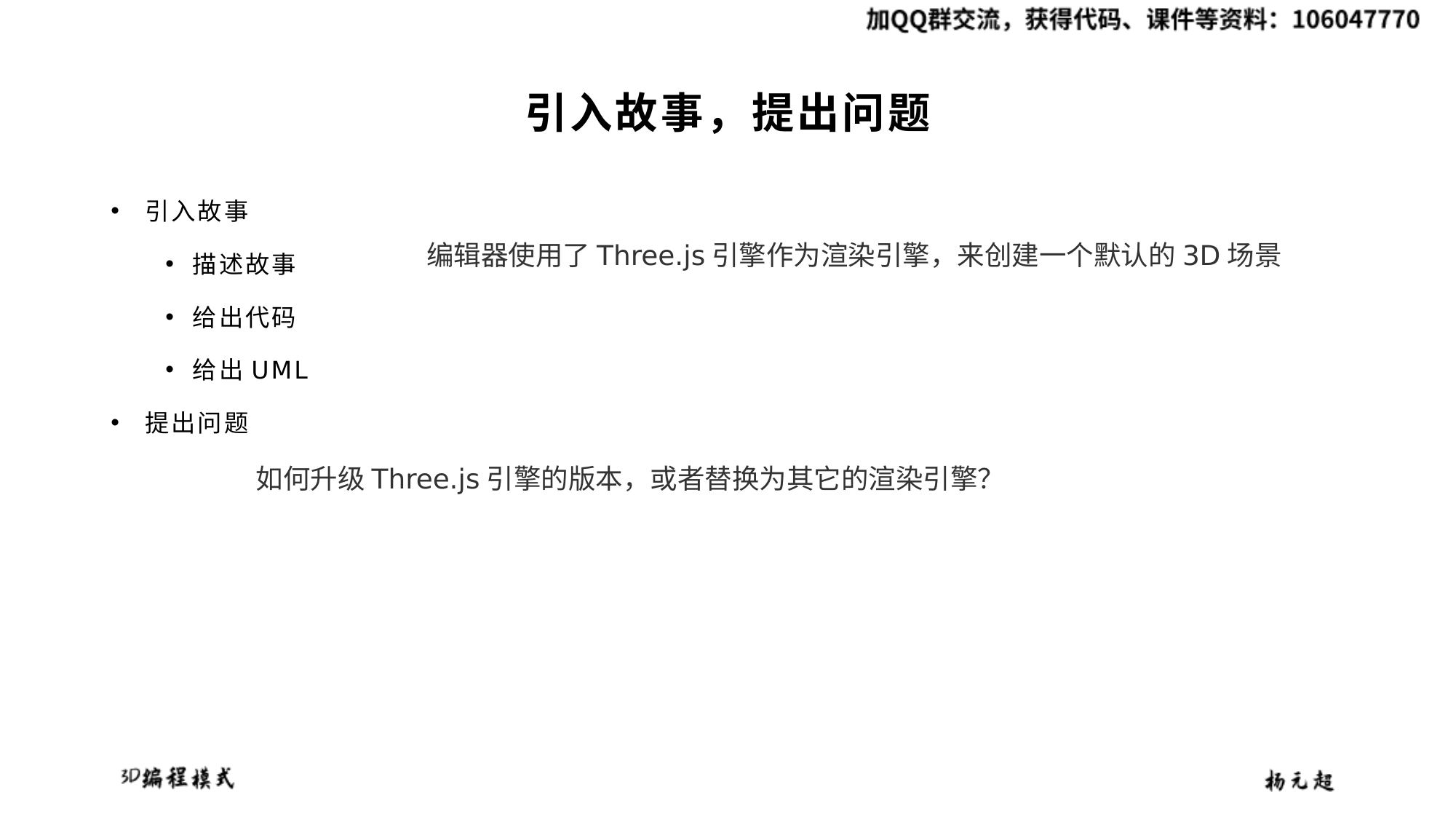

# 引入故事，提出问题
引入故事
描述故事
给出代码
给出UML
提出问题

编辑器使用了Three.js引擎作为渲染引擎，来创建一个默认的3D场景
如何升级Three.js引擎的版本，或者替换为其它的渲染引擎？